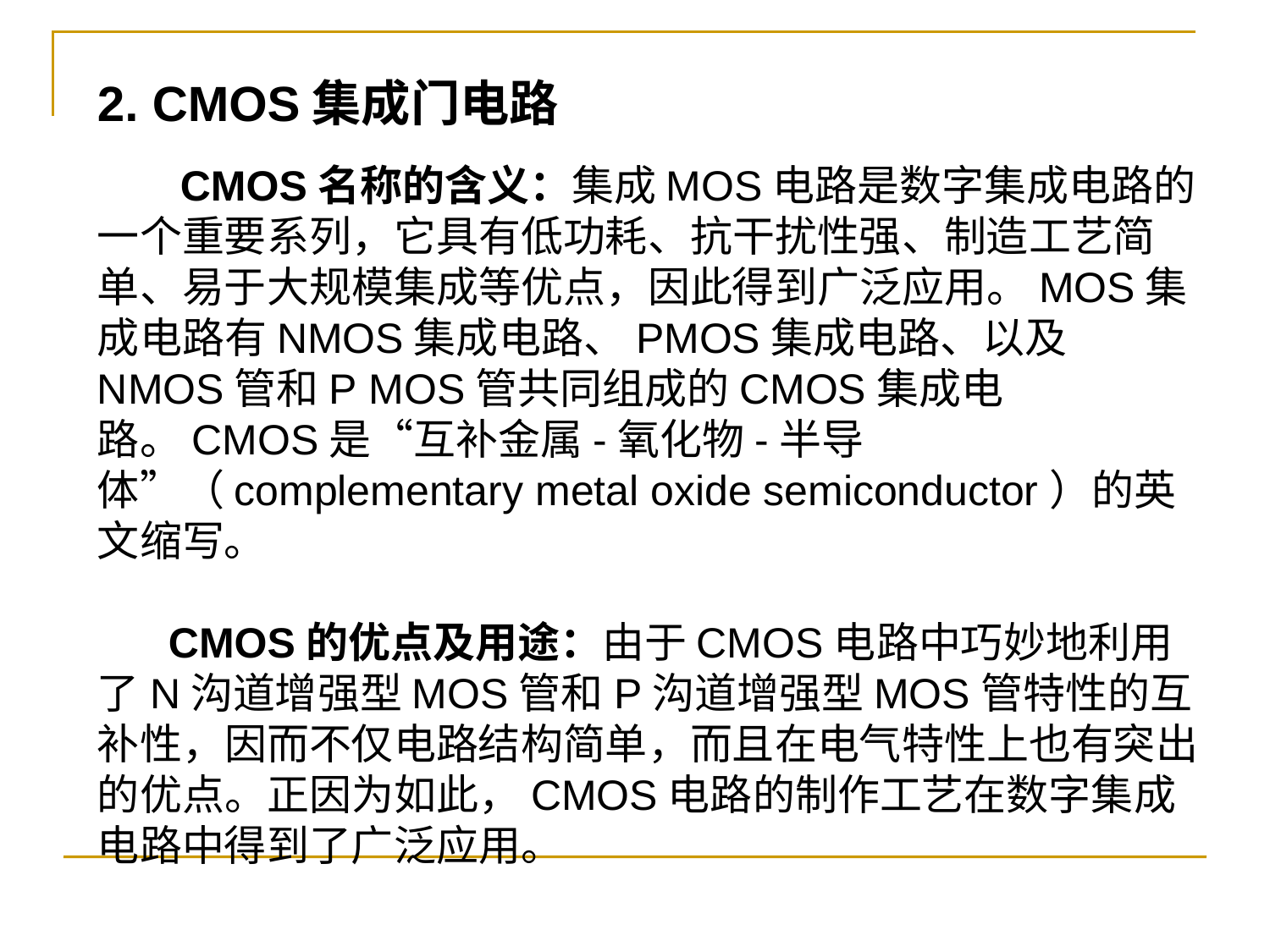

2. CMOS集成门电路
       CMOS名称的含义：集成MOS电路是数字集成电路的一个重要系列，它具有低功耗、抗干扰性强、制造工艺简单、易于大规模集成等优点，因此得到广泛应用。MOS集成电路有NMOS集成电路、PMOS集成电路、以及NMOS管和P MOS管共同组成的CMOS集成电路。CMOS是“互补金属-氧化物-半导体”（complementary metal oxide semiconductor）的英文缩写。

      CMOS的优点及用途：由于CMOS电路中巧妙地利用了N沟道增强型MOS管和P沟道增强型MOS管特性的互补性，因而不仅电路结构简单，而且在电气特性上也有突出的优点。正因为如此，CMOS电路的制作工艺在数字集成电路中得到了广泛应用。